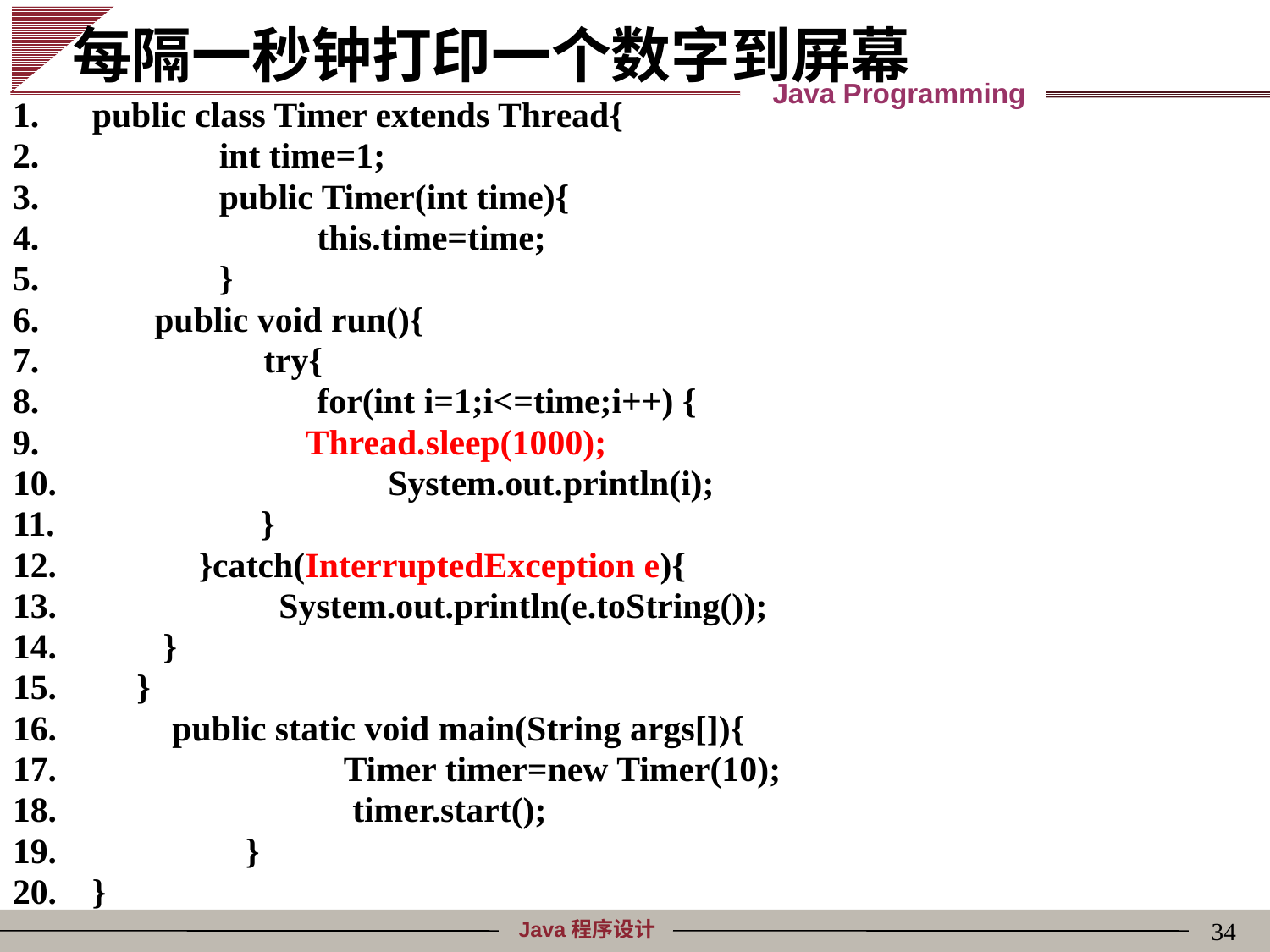

# 每隔一秒钟打印一个数字到屏幕
public class Timer extends Thread{
	int time=1;
	public Timer(int time){
	           this.time=time;
	}
       public void run(){
	     try{
	           for(int i=1;i<=time;i++) {
                        Thread.sleep(1000);
	                   System.out.println(i);
                   }
            }catch(InterruptedException e){
                     System.out.println(e.toString());
        }
     }
         public static void main(String args[]){
	              Timer timer=new Timer(10);
	               timer.start();
  	   }
}